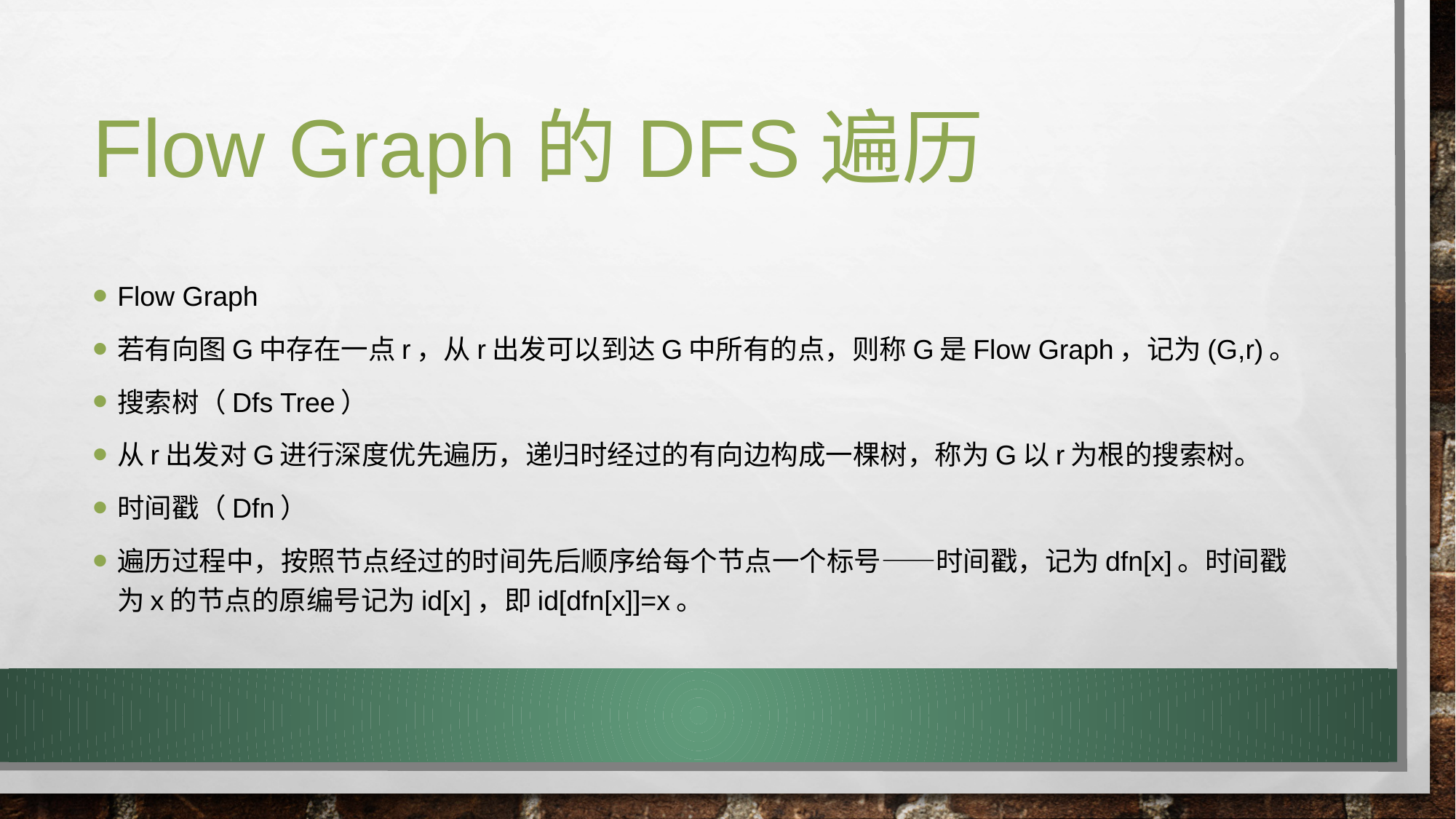

# Flow Graph的DFS遍历
Flow Graph
若有向图G中存在一点r，从r出发可以到达G中所有的点，则称G是Flow Graph，记为(G,r)。
搜索树（Dfs Tree）
从r出发对G进行深度优先遍历，递归时经过的有向边构成一棵树，称为G以r为根的搜索树。
时间戳（Dfn）
遍历过程中，按照节点经过的时间先后顺序给每个节点一个标号——时间戳，记为dfn[x]。时间戳为x的节点的原编号记为id[x]，即id[dfn[x]]=x。